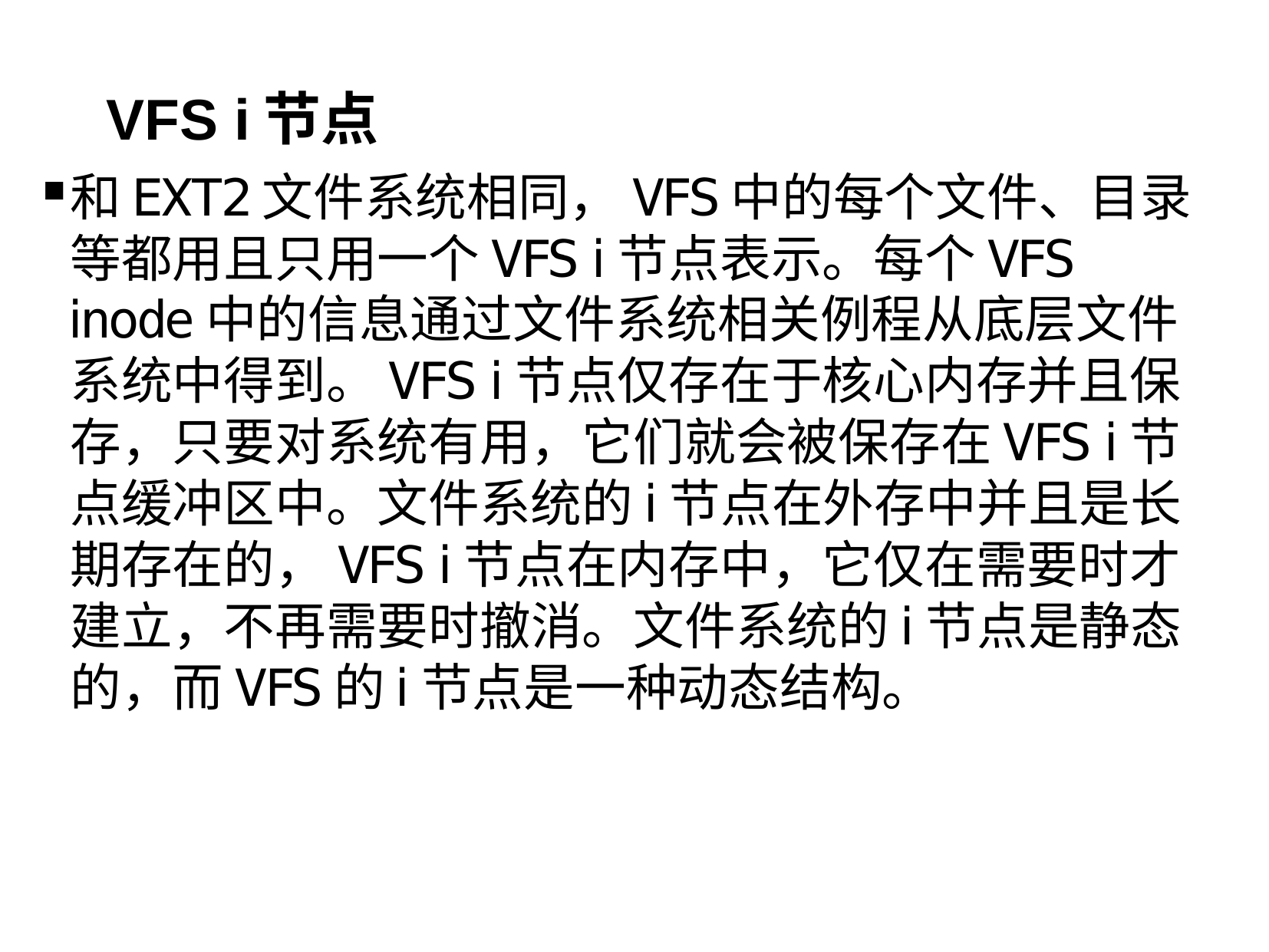

VFS i节点
和EXT2文件系统相同，VFS中的每个文件、目录等都用且只用一个VFS i节点表示。每个VFS inode中的信息通过文件系统相关例程从底层文件系统中得到。VFS i节点仅存在于核心内存并且保存，只要对系统有用，它们就会被保存在VFS i节点缓冲区中。文件系统的i节点在外存中并且是长期存在的，VFS i节点在内存中，它仅在需要时才建立，不再需要时撤消。文件系统的i节点是静态的，而VFS的i节点是一种动态结构。